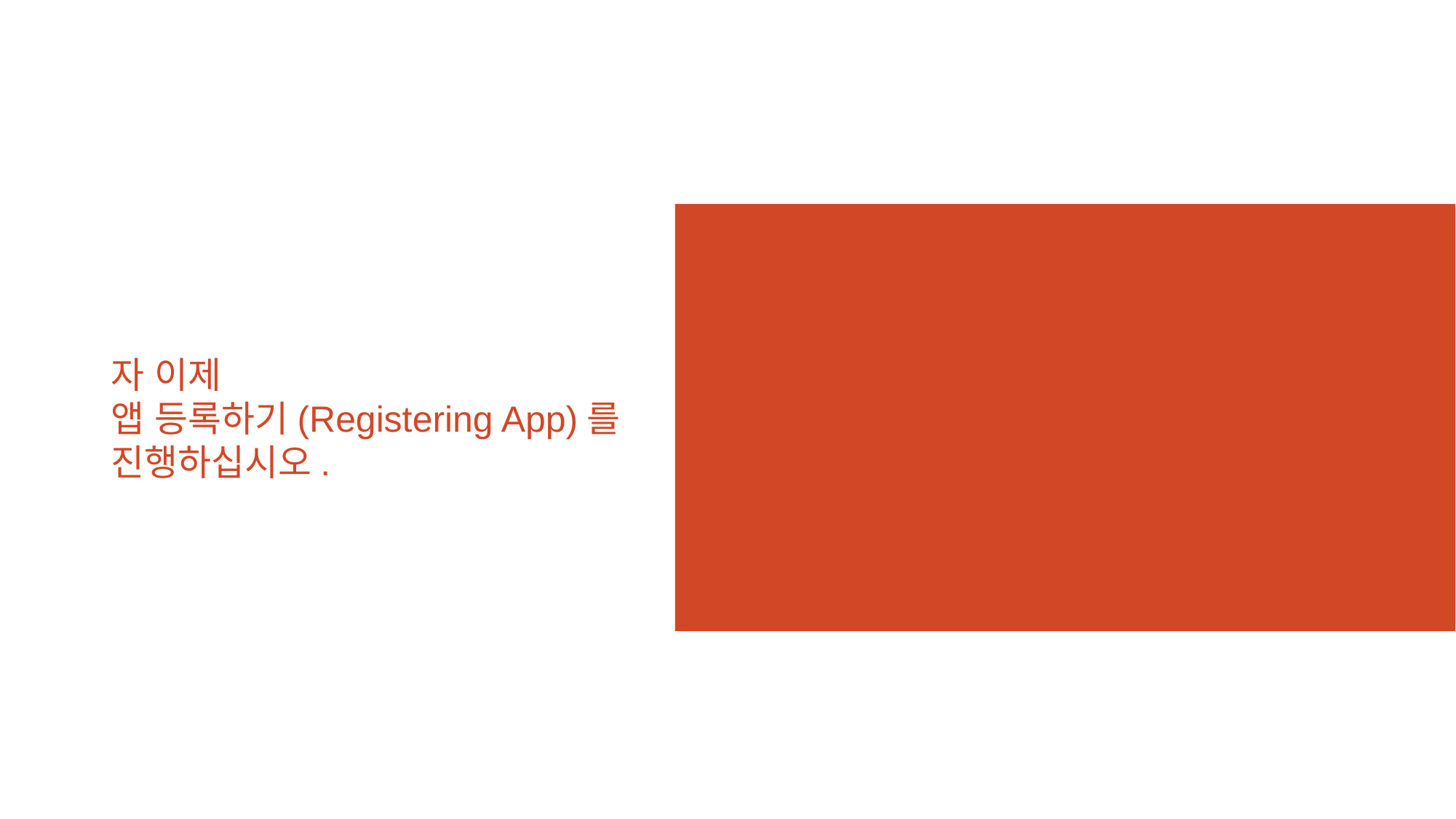

# 자 이제 앱 등록하기(Registering App)를 진행하십시오.